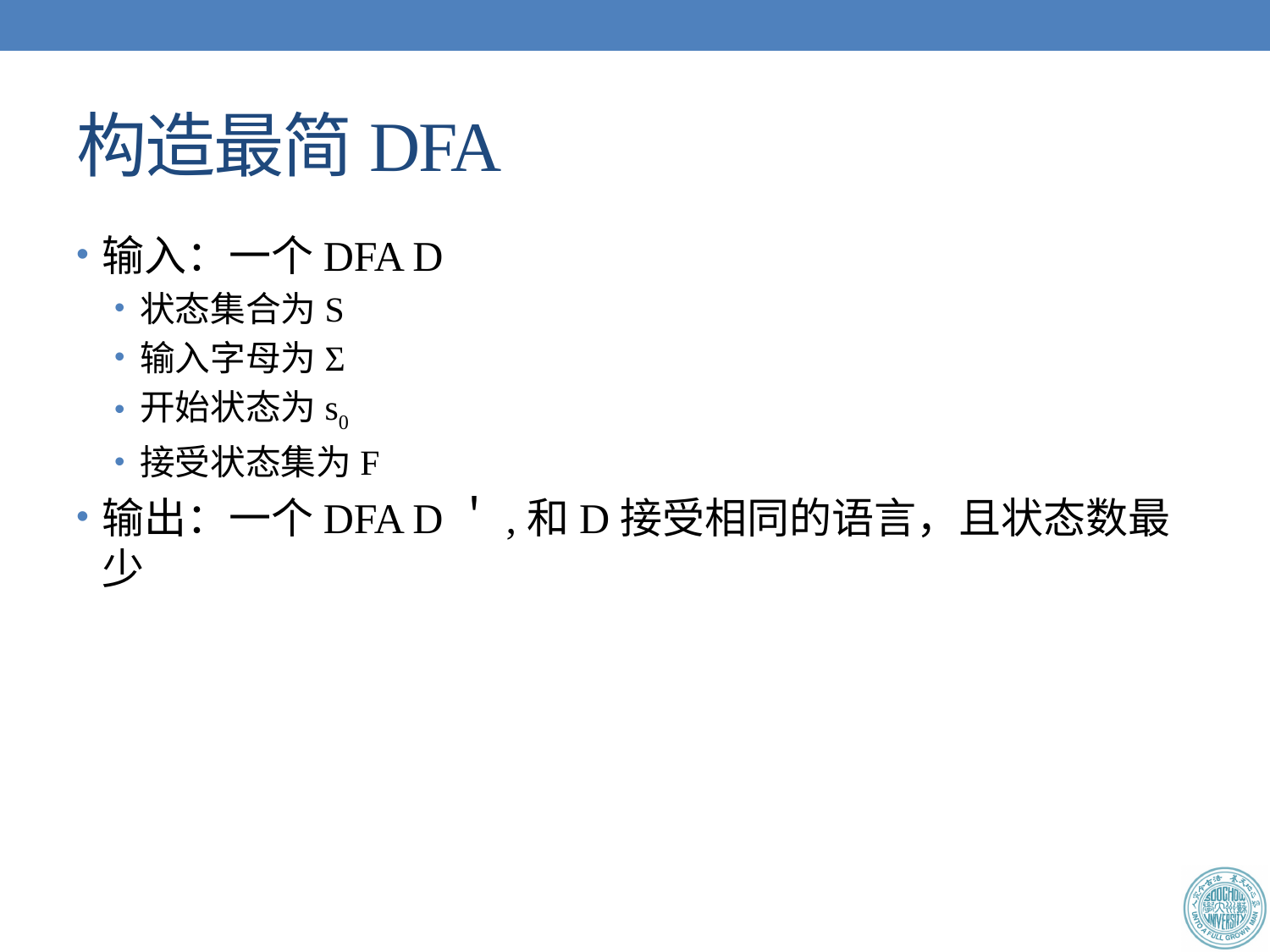

# 构造最简DFA
输入：一个DFA D
状态集合为S
输入字母为Σ
开始状态为s0
接受状态集为F
输出：一个DFA D＇,和D接受相同的语言，且状态数最少